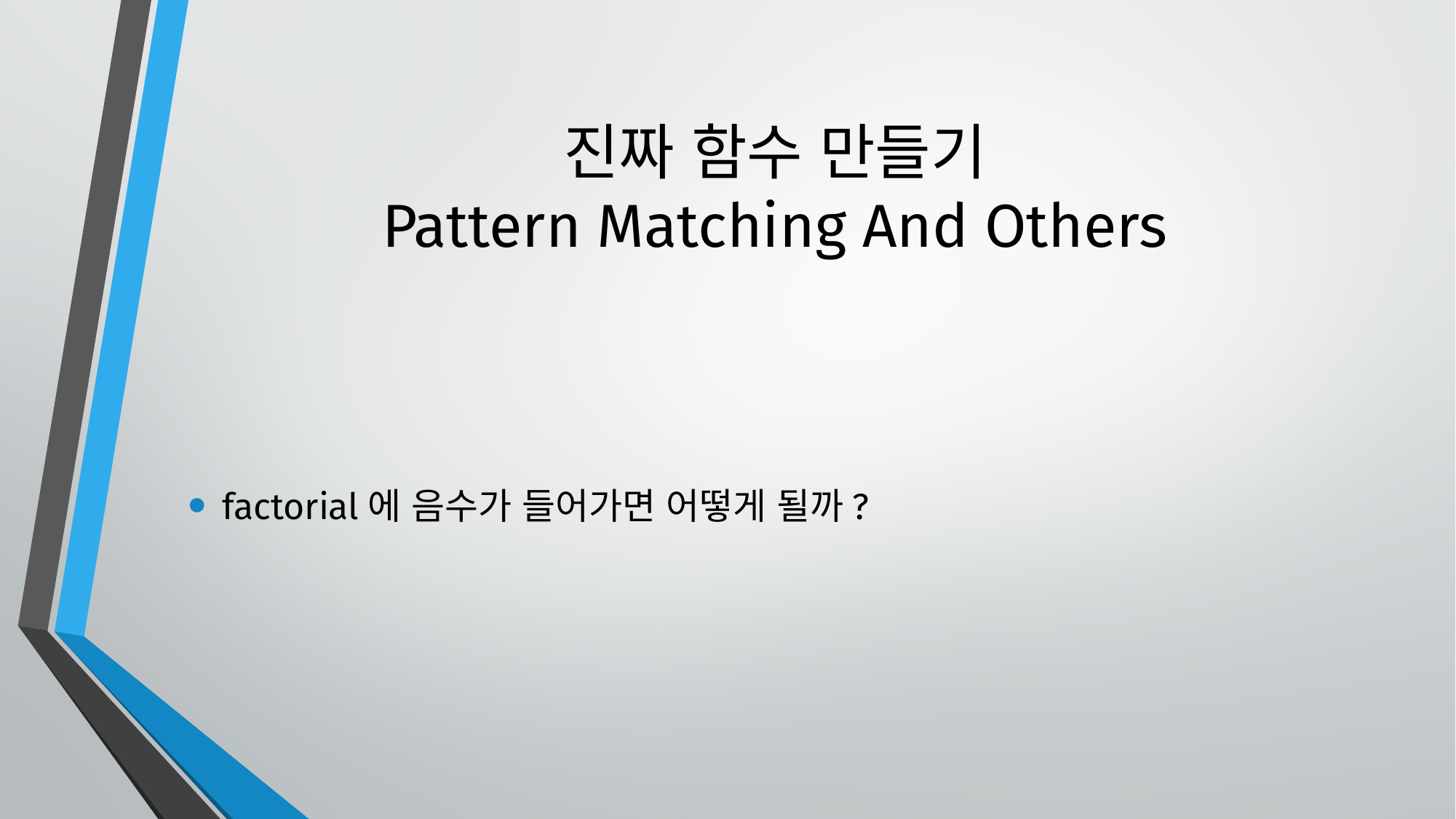

# 진짜 함수 만들기 Pattern Matching And Others
factorial에 음수가 들어가면 어떻게 될까?